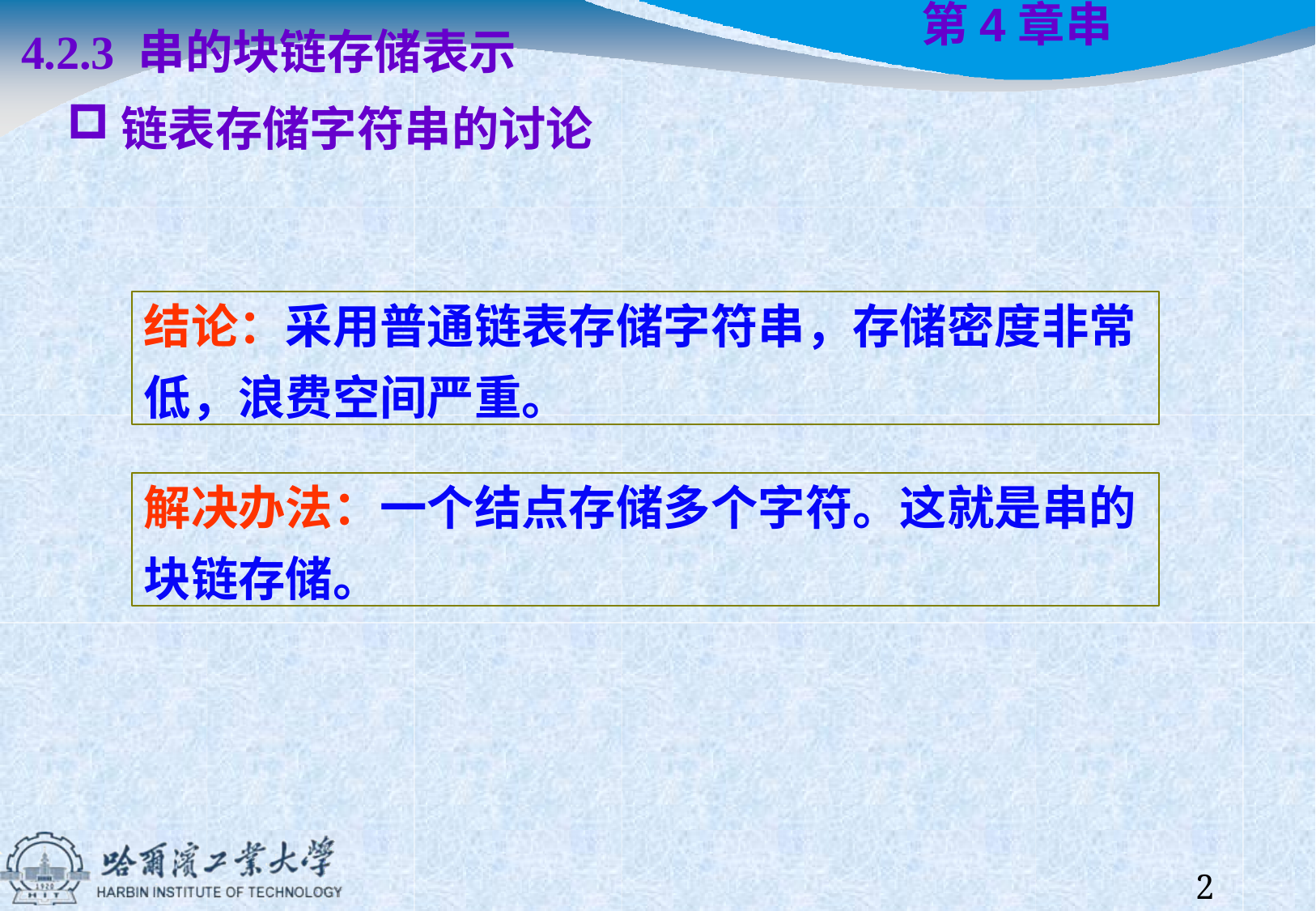

4.2.3 串的块链存储表示
链表存储字符串的讨论
# 第4章	串
结论：采用普通链表存储字符串，存储密度非常
低，浪费空间严重。
解决办法：一个结点存储多个字符。这就是串的
块链存储。

22